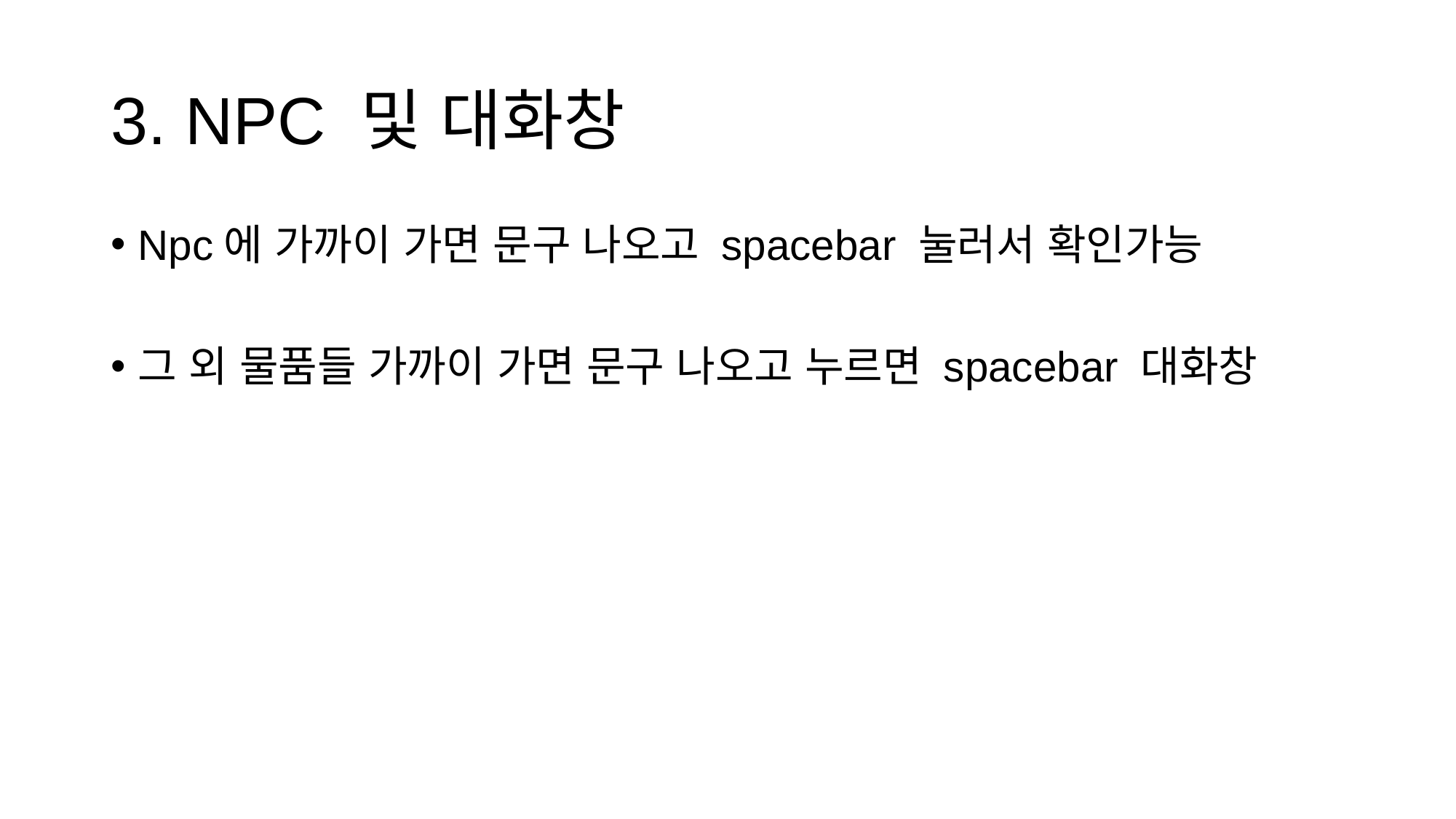

# 3. NPC 및 대화창
Npc에 가까이 가면 문구 나오고 spacebar 눌러서 확인가능

그 외 물품들 가까이 가면 문구 나오고 누르면 spacebar 대화창